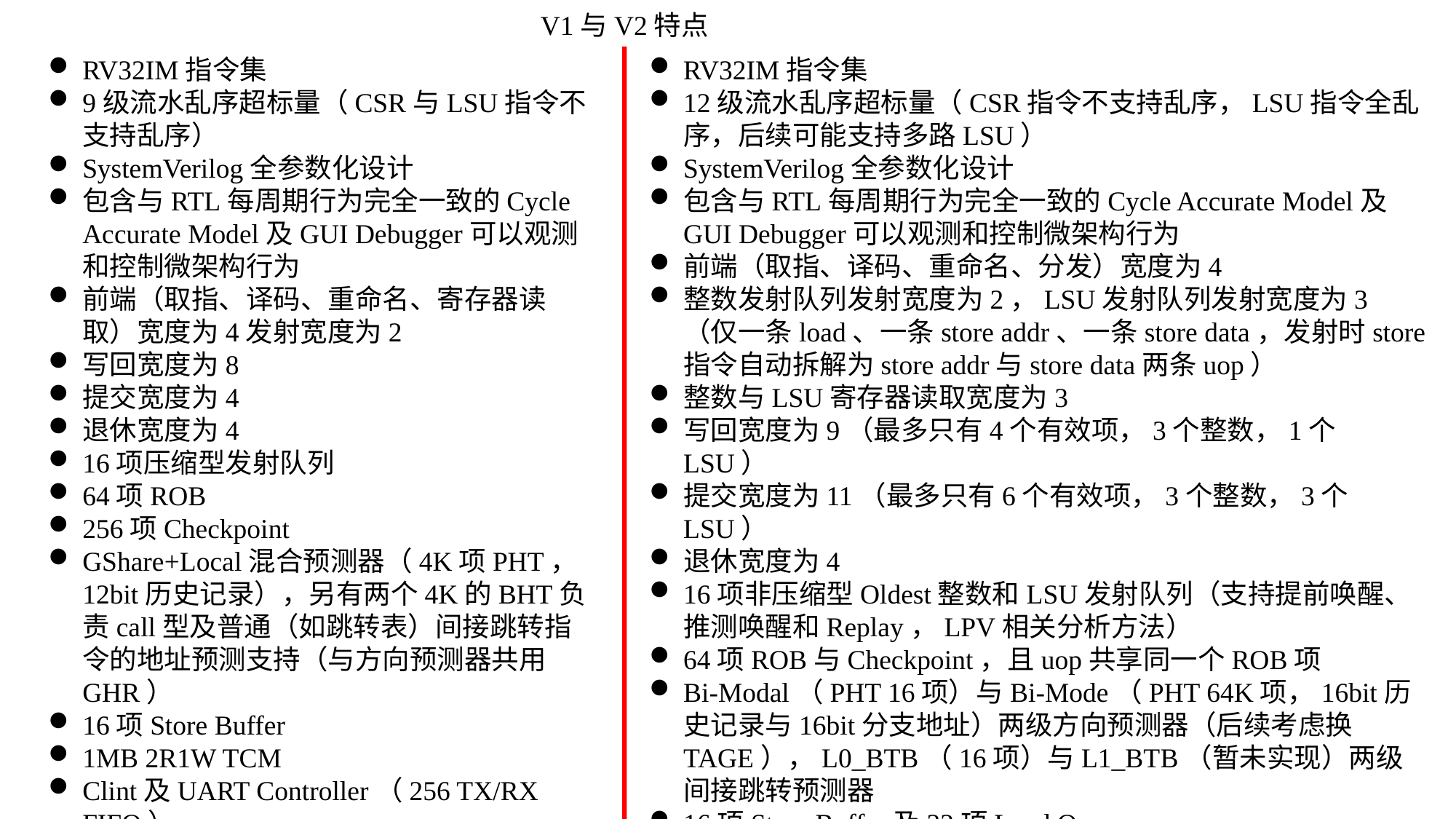

V1与V2特点
RV32IM指令集
9级流水乱序超标量（CSR与LSU指令不支持乱序）
SystemVerilog全参数化设计
包含与RTL每周期行为完全一致的Cycle Accurate Model及GUI Debugger可以观测和控制微架构行为
前端（取指、译码、重命名、寄存器读取）宽度为4发射宽度为2
写回宽度为8
提交宽度为4
退休宽度为4
16项压缩型发射队列
64项ROB
256项Checkpoint
GShare+Local混合预测器（4K项PHT，12bit历史记录），另有两个4K的BHT负责call型及普通（如跳转表）间接跳转指令的地址预测支持（与方向预测器共用GHR）
16项Store Buffer
1MB 2R1W TCM
Clint及UART Controller（256 TX/RX FIFO）

RV32IM指令集
12级流水乱序超标量（CSR指令不支持乱序，LSU指令全乱序，后续可能支持多路LSU）
SystemVerilog全参数化设计
包含与RTL每周期行为完全一致的Cycle Accurate Model及GUI Debugger可以观测和控制微架构行为
前端（取指、译码、重命名、分发）宽度为4
整数发射队列发射宽度为2，LSU发射队列发射宽度为3（仅一条load、一条store addr、一条store data，发射时store指令自动拆解为store addr与store data两条uop）
整数与LSU寄存器读取宽度为3
写回宽度为9（最多只有4个有效项，3个整数，1个LSU）
提交宽度为11（最多只有6个有效项，3个整数，3个LSU）
退休宽度为4
16项非压缩型Oldest整数和LSU发射队列（支持提前唤醒、推测唤醒和Replay，LPV相关分析方法）
64项ROB与Checkpoint，且uop共享同一个ROB项
Bi-Modal（PHT 16项）与Bi-Mode（PHT 64K项，16bit历史记录与16bit分支地址）两级方向预测器（后续考虑换TAGE），L0_BTB（16项）与L1_BTB（暂未实现）两级间接跳转预测器
16项Store Buffer及32项Load Queue
1MB 2R1W TCM
Clint及UART Controller（256 TX/RX FIFO）